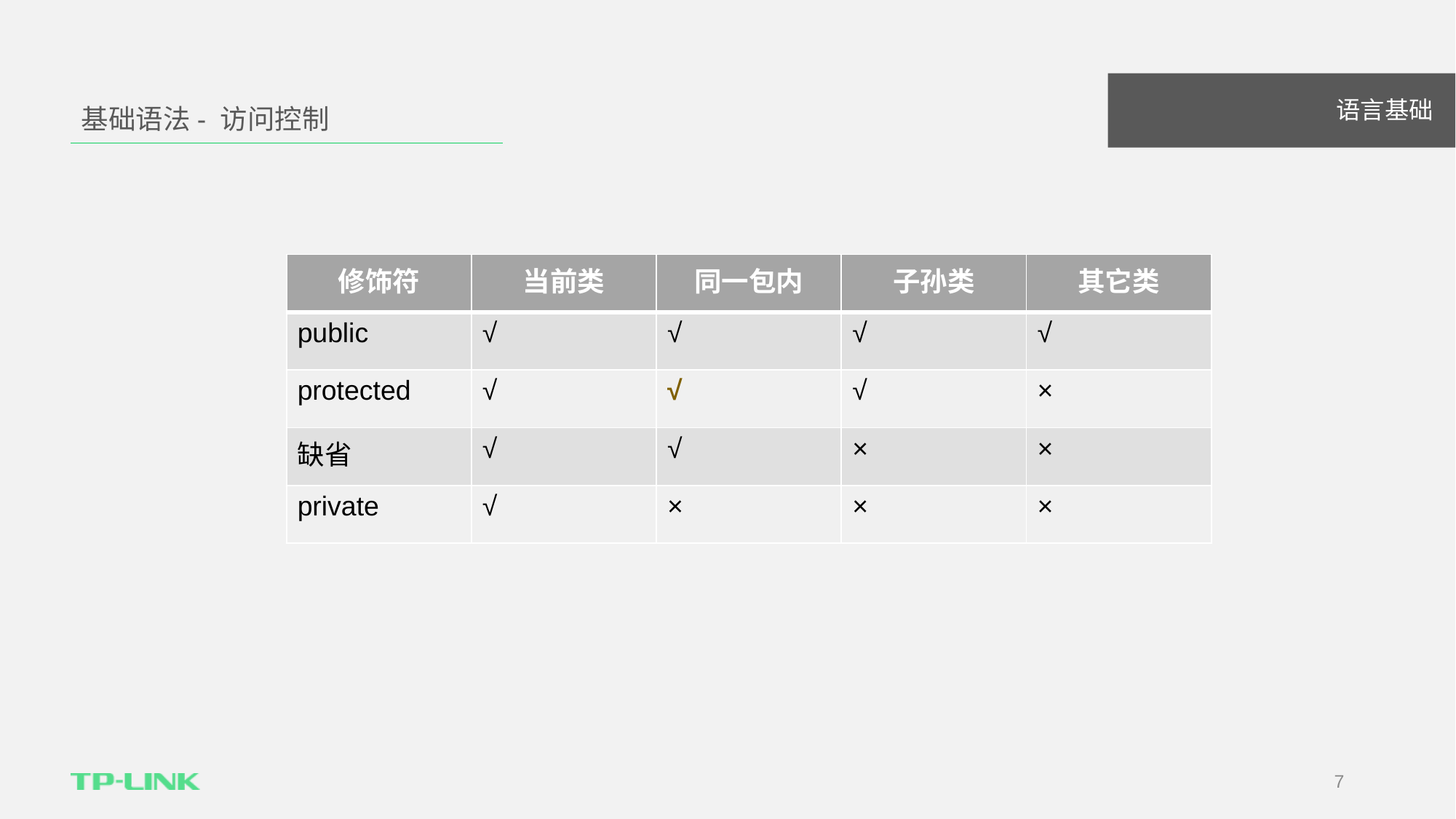

语言基础
# 基础语法- 访问控制
| 修饰符 | 当前类 | 同一包内 | 子孙类 | 其它类 |
| --- | --- | --- | --- | --- |
| public | √ | √ | √ | √ |
| protected | √ | √ | √ | × |
| 缺省 | √ | √ | × | × |
| private | √ | × | × | × |
7